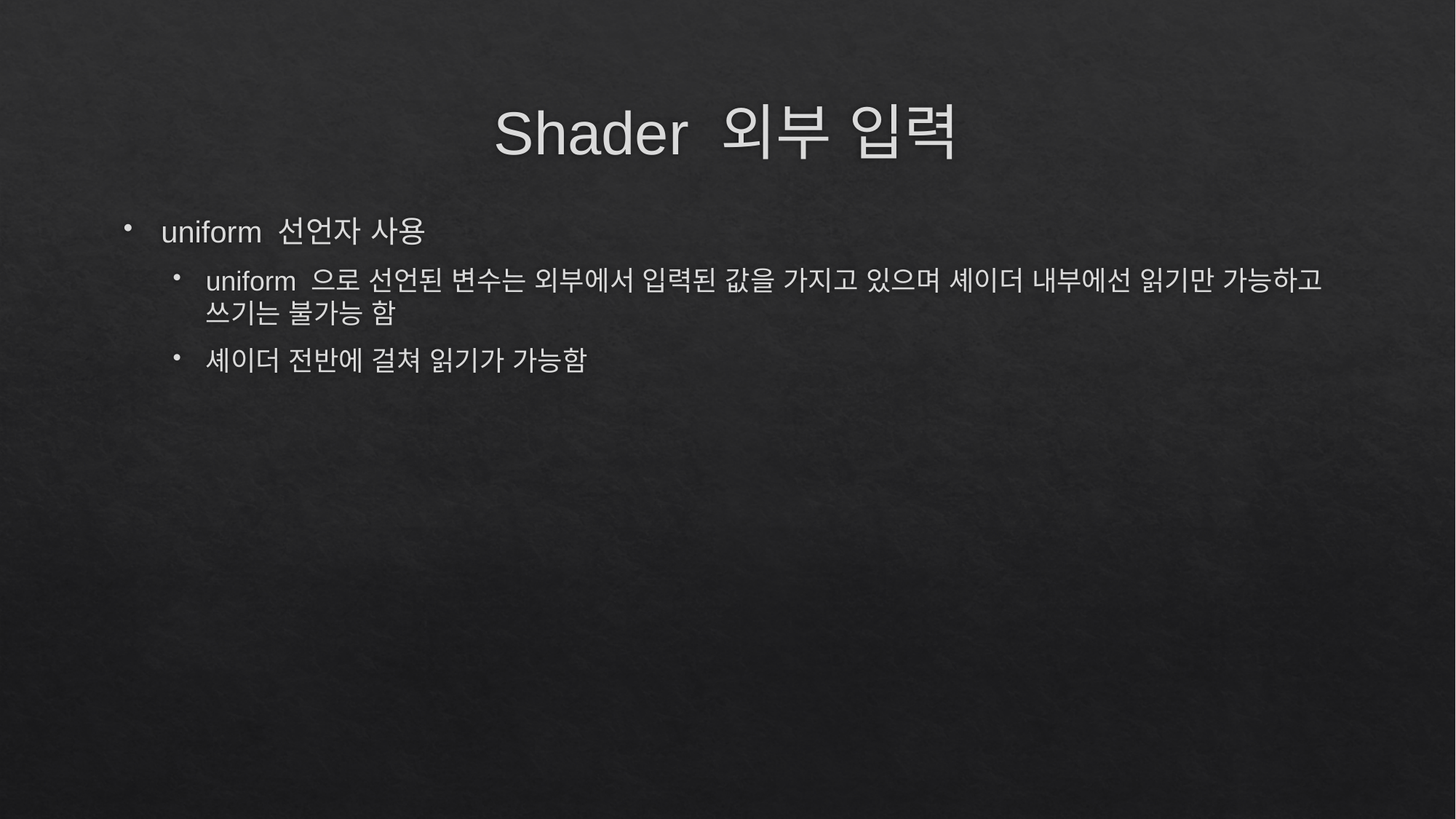

# Shader 외부 입력
uniform 선언자 사용
uniform 으로 선언된 변수는 외부에서 입력된 값을 가지고 있으며 셰이더 내부에선 읽기만 가능하고 쓰기는 불가능 함
셰이더 전반에 걸쳐 읽기가 가능함